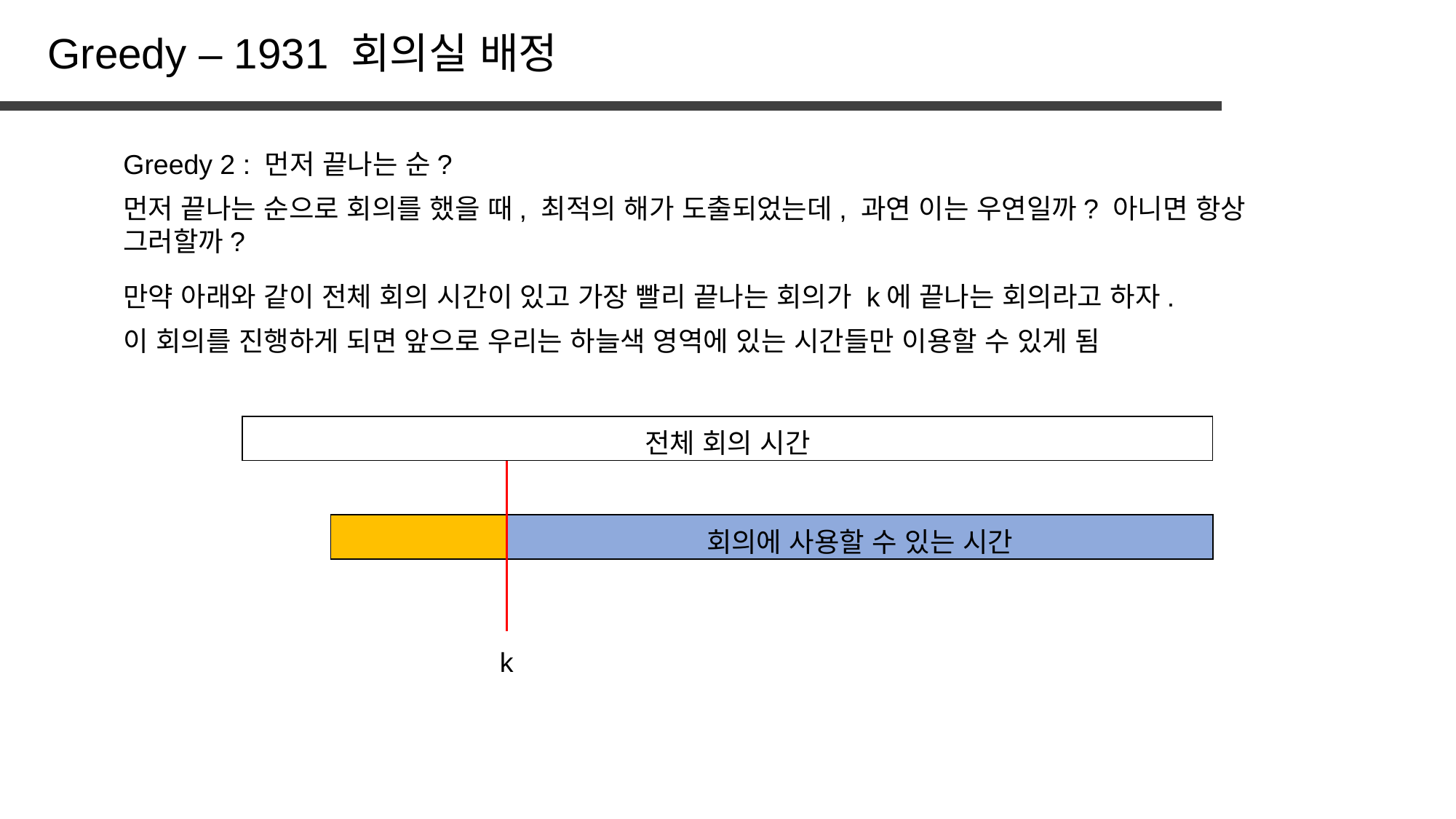

Greedy – 1931 회의실 배정
Greedy 2 : 먼저 끝나는 순?
먼저 끝나는 순으로 회의를 했을 때, 최적의 해가 도출되었는데, 과연 이는 우연일까? 아니면 항상 그러할까?
만약 아래와 같이 전체 회의 시간이 있고 가장 빨리 끝나는 회의가 k에 끝나는 회의라고 하자.
이 회의를 진행하게 되면 앞으로 우리는 하늘색 영역에 있는 시간들만 이용할 수 있게 됨
| 전체 회의 시간 |
| --- |
|  | 회의에 사용할 수 있는 시간 |
| --- | --- |
k